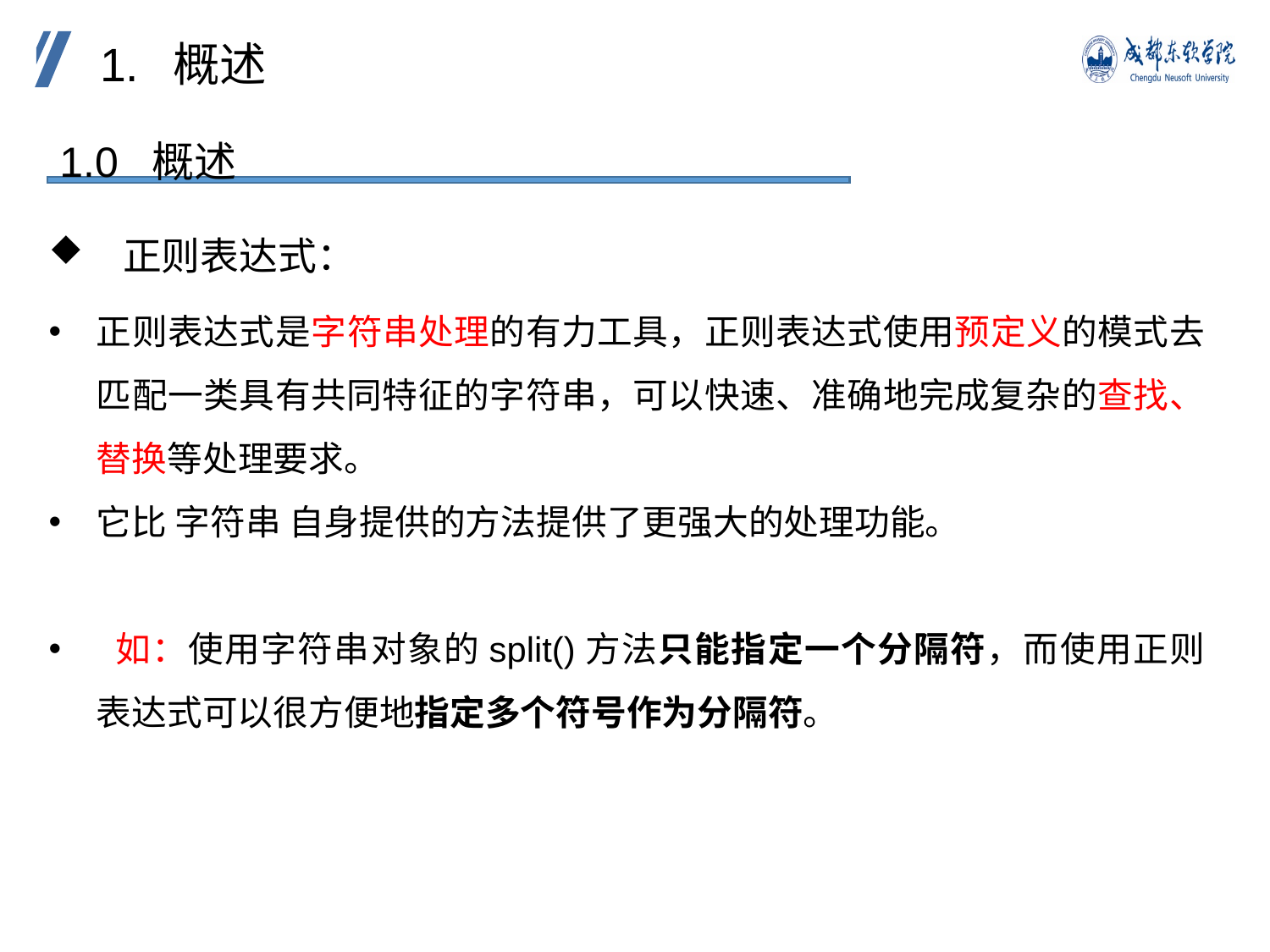

1.  概述
1.0  概述

  正则表达式：
正则表达式是字符串处理的有力工具，正则表达式使用预定义的模式去匹配一类具有共同特征的字符串，可以快速、准确地完成复杂的查找、替换等处理要求。
它比 字符串 自身提供的方法提供了更强大的处理功能。

 如：使用字符串对象的split()方法只能指定一个分隔符，而使用正则表达式可以很方便地指定多个符号作为分隔符。